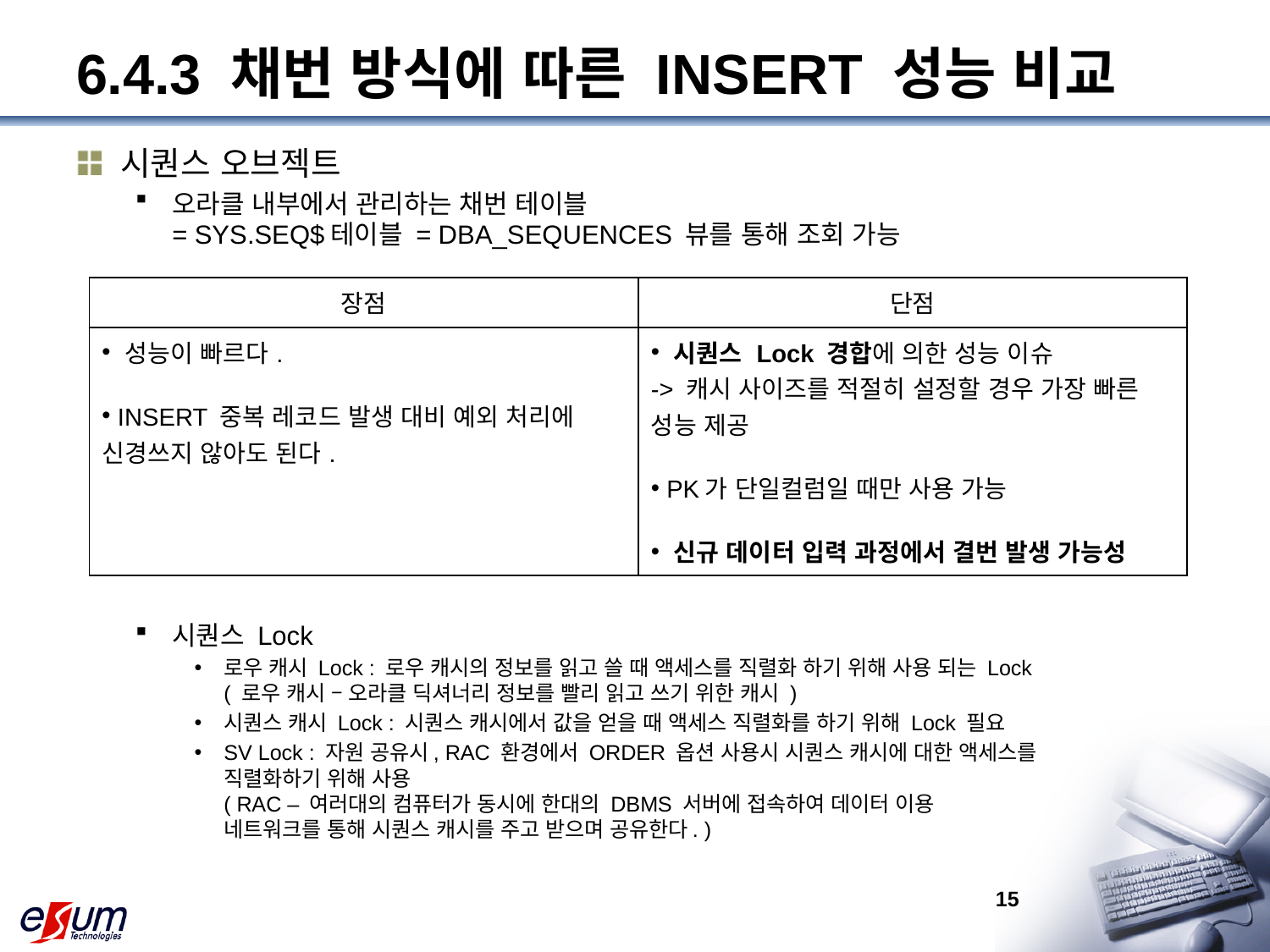

# 6.4.3 채번 방식에 따른 INSERT 성능 비교
시퀀스 오브젝트
오라클 내부에서 관리하는 채번 테이블
= SYS.SEQ$테이블 = DBA_SEQUENCES 뷰를 통해 조회 가능

시퀀스 Lock
로우 캐시 Lock : 로우 캐시의 정보를 읽고 쓸 때 액세스를 직렬화 하기 위해 사용 되는 Lock
( 로우 캐시 – 오라클 딕셔너리 정보를 빨리 읽고 쓰기 위한 캐시 )
시퀀스 캐시 Lock : 시퀀스 캐시에서 값을 얻을 때 액세스 직렬화를 하기 위해 Lock 필요
SV Lock : 자원 공유시, RAC 환경에서 ORDER 옵션 사용시 시퀀스 캐시에 대한 액세스를
직렬화하기 위해 사용
( RAC – 여러대의 컴퓨터가 동시에 한대의 DBMS 서버에 접속하여 데이터 이용
네트워크를 통해 시퀀스 캐시를 주고 받으며 공유한다. )

| 장점 | 단점 |
| --- | --- |
| 성능이 빠르다. INSERT 중복 레코드 발생 대비 예외 처리에 신경쓰지 않아도 된다. | 시퀀스 Lock 경합에 의한 성능 이슈 -> 캐시 사이즈를 적절히 설정할 경우 가장 빠른 성능 제공 PK가 단일컬럼일 때만 사용 가능 신규 데이터 입력 과정에서 결번 발생 가능성 |
15